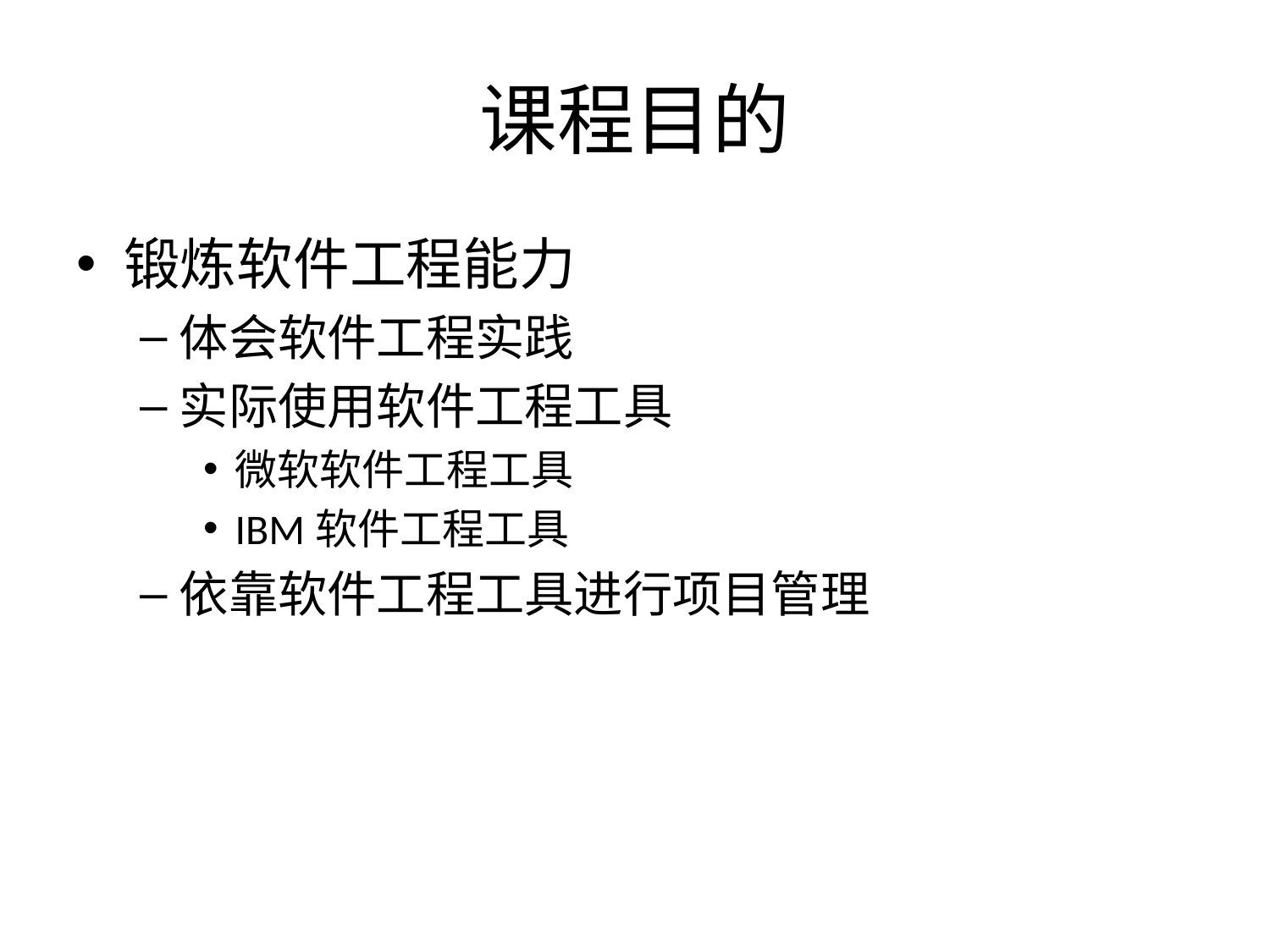

# 课程目的
锻炼软件工程能力
体会软件工程实践
实际使用软件工程工具
微软软件工程工具
IBM软件工程工具
依靠软件工程工具进行项目管理